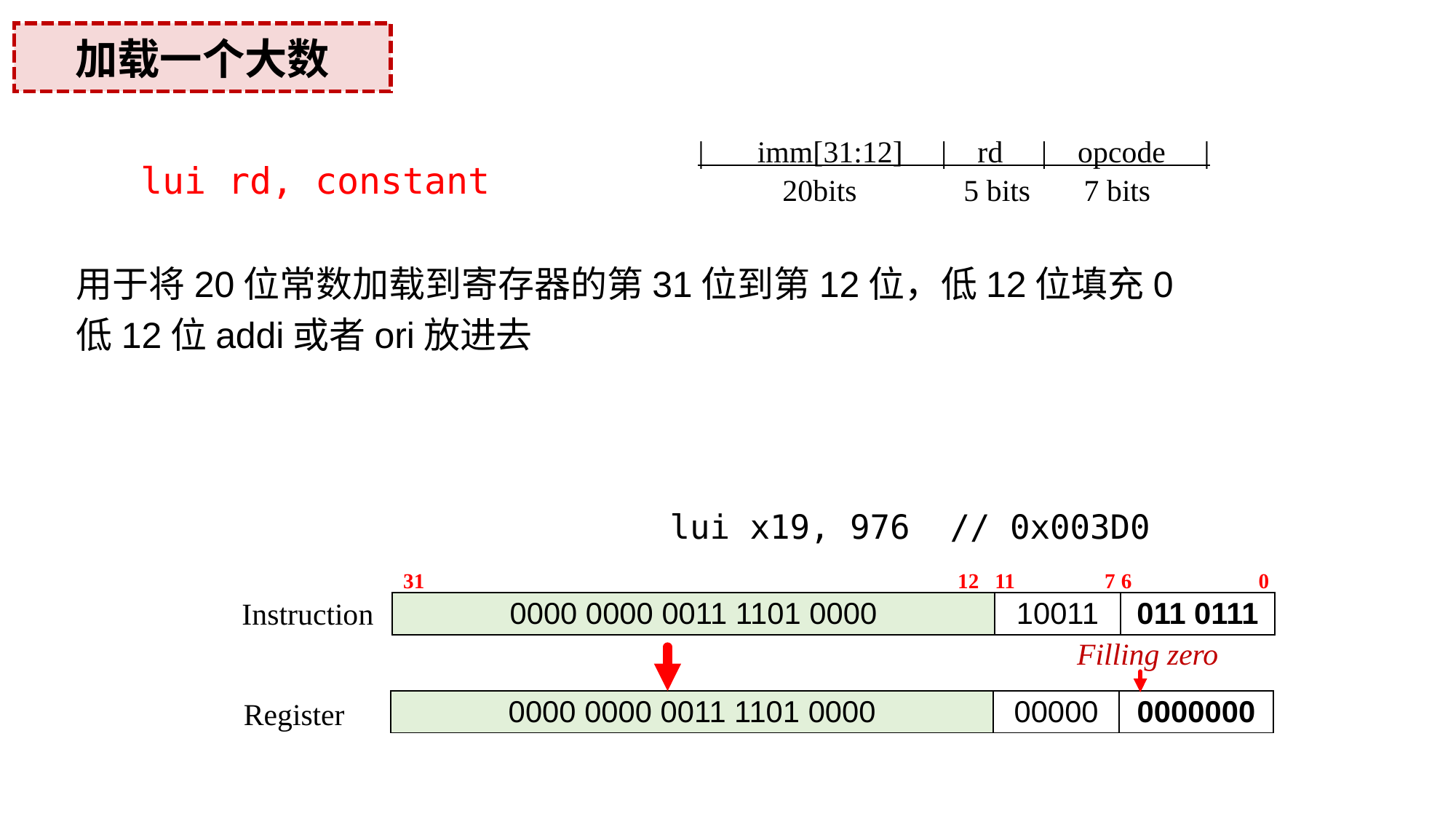

加载一个大数
 |       imm[31:12]     |    rd     |    opcode     |
     20bits              5 bits       7 bits
	  lui rd, constant

用于将20位常数加载到寄存器的第31位到第12位，低12位填充0
低12位addi或者ori放进去
lui x19, 976  // 0x003D0
| 31 12 | 11 7 | 6 0 |
| --- | --- | --- |
| 0000 0000 0011 1101 0000 | 10011 | 011 0111 |
Instruction
Filling zero

Register
| 0000 0000 0011 1101 0000 | 00000 | 0000000 |
| --- | --- | --- |